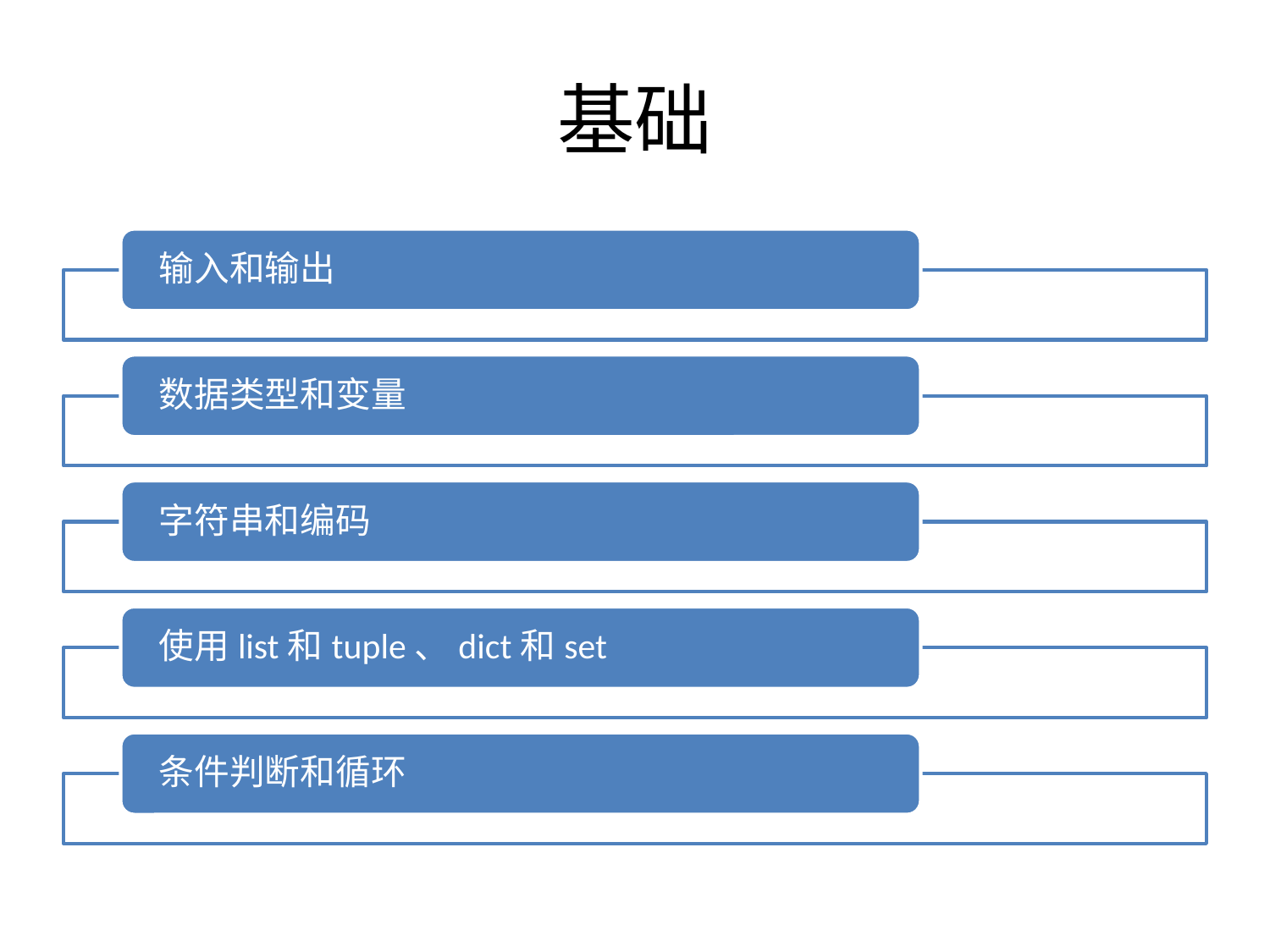

# 基础
输入和输出
数据类型和变量
字符串和编码
使用list和tuple、dict和set
条件判断和循环